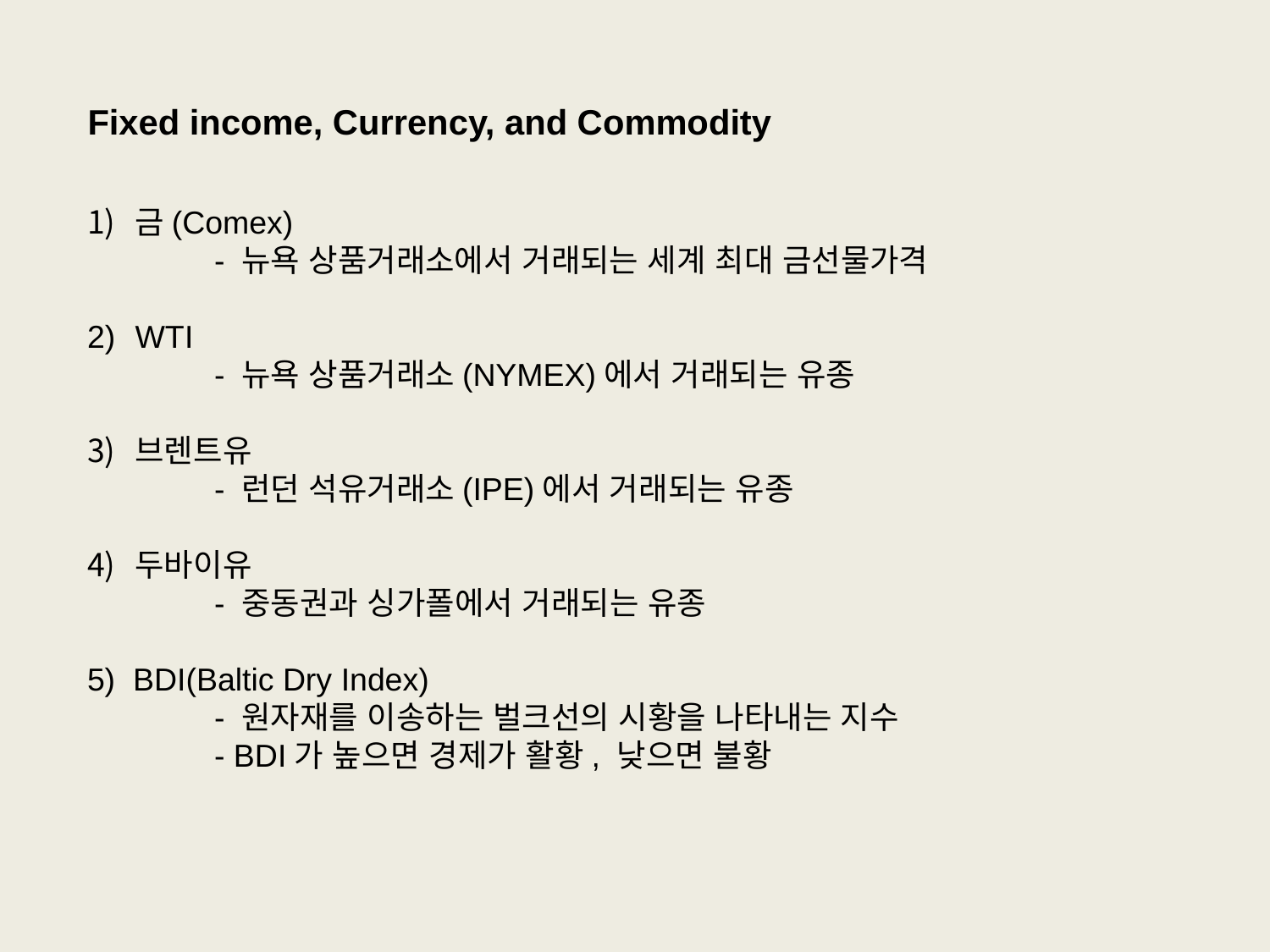

# Fixed income, Currency, and Commodity
금(Comex)
	- 뉴욕 상품거래소에서 거래되는 세계 최대 금선물가격

WTI
	- 뉴욕 상품거래소(NYMEX)에서 거래되는 유종

브렌트유
	- 런던 석유거래소(IPE)에서 거래되는 유종

두바이유
	- 중동권과 싱가폴에서 거래되는 유종

5)  BDI(Baltic Dry Index)
	- 원자재를 이송하는 벌크선의 시황을 나타내는 지수
	- BDI가 높으면 경제가 활황, 낮으면 불황